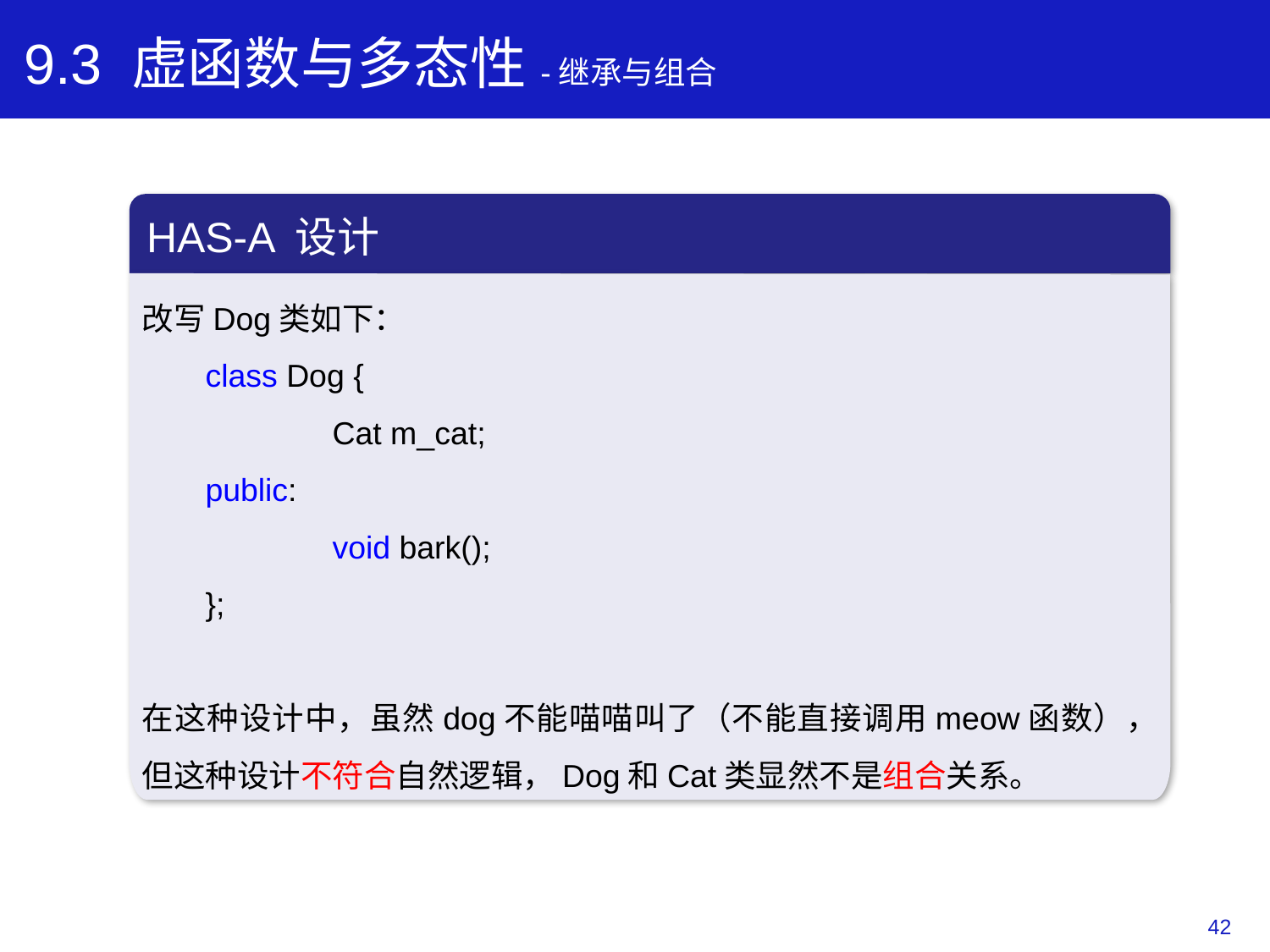

9.3 虚函数与多态性-继承与组合
HAS-A 设计
改写Dog类如下：
class Dog {
	Cat m_cat;
public:
	void bark();
};

在这种设计中，虽然dog不能喵喵叫了（不能直接调用meow函数），但这种设计不符合自然逻辑，Dog和Cat类显然不是组合关系。
42